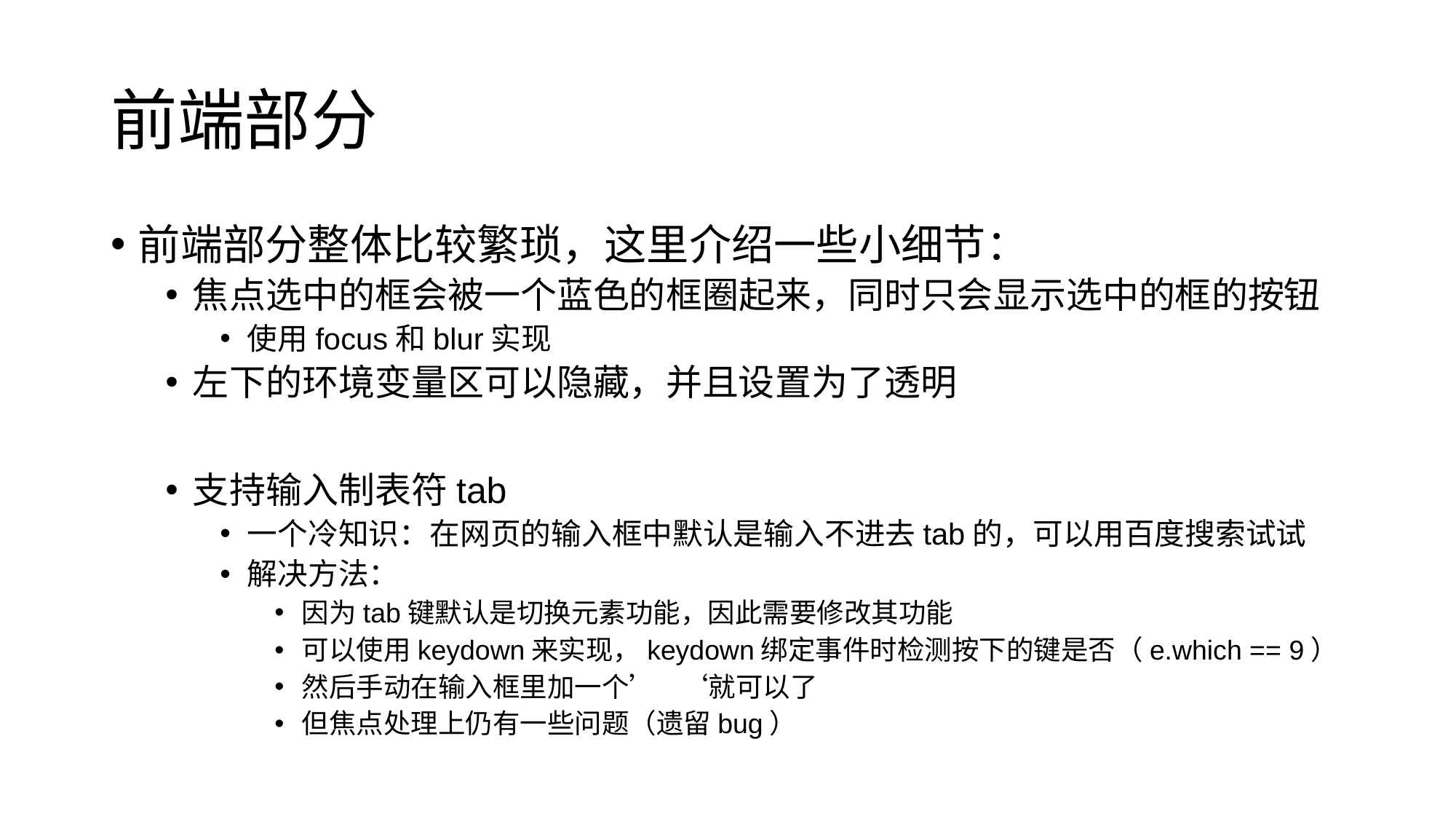

# 前端部分
前端部分整体比较繁琐，这里介绍一些小细节：
焦点选中的框会被一个蓝色的框圈起来，同时只会显示选中的框的按钮
使用focus和blur实现
左下的环境变量区可以隐藏，并且设置为了透明

支持输入制表符tab
一个冷知识：在网页的输入框中默认是输入不进去tab的，可以用百度搜索试试
解决方法：
因为tab键默认是切换元素功能，因此需要修改其功能
可以使用keydown来实现，keydown绑定事件时检测按下的键是否（e.which == 9）
然后手动在输入框里加一个’    ‘就可以了
但焦点处理上仍有一些问题（遗留bug）